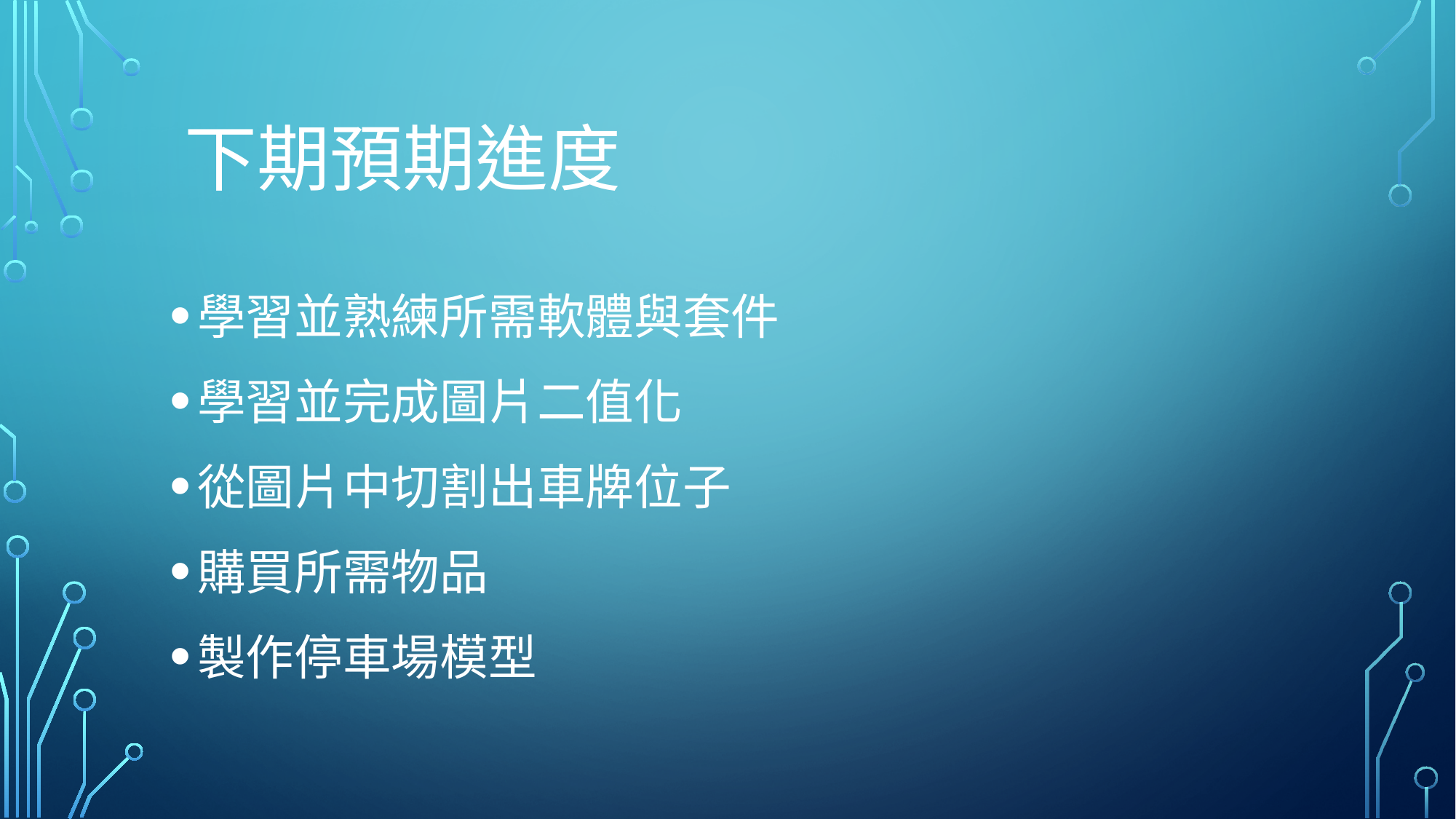

# 下期預期進度
學習並熟練所需軟體與套件
學習並完成圖片二值化
從圖片中切割出車牌位子
購買所需物品
製作停車場模型